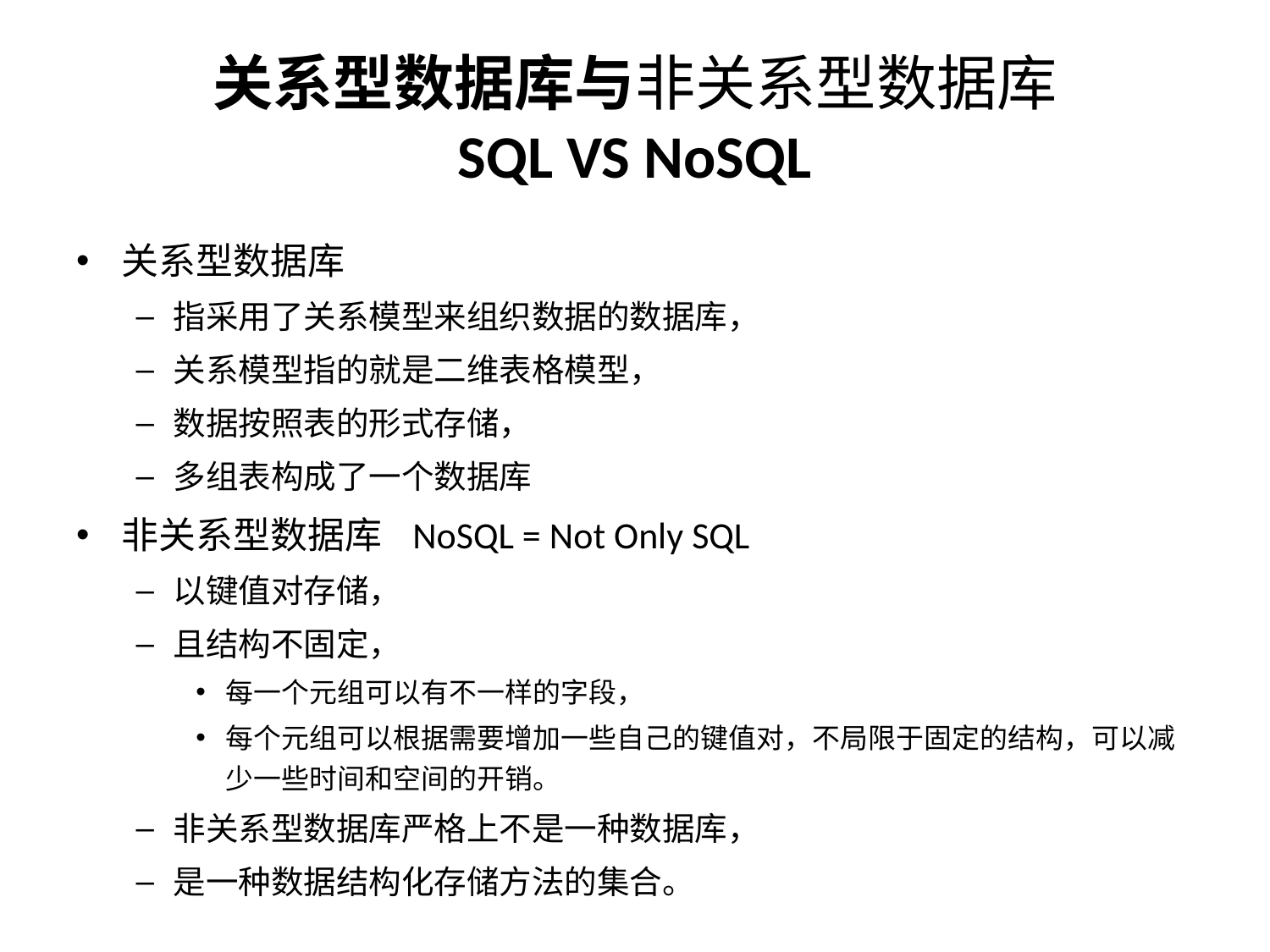

# 关系型数据库与非关系型数据库 SQL VS NoSQL
关系型数据库
指采用了关系模型来组织数据的数据库，
关系模型指的就是二维表格模型，
数据按照表的形式存储，
多组表构成了一个数据库
非关系型数据库   NoSQL = Not Only SQL
以键值对存储，
且结构不固定，
每一个元组可以有不一样的字段，
每个元组可以根据需要增加一些自己的键值对，不局限于固定的结构，可以减少一些时间和空间的开销。
非关系型数据库严格上不是一种数据库，
是一种数据结构化存储方法的集合。